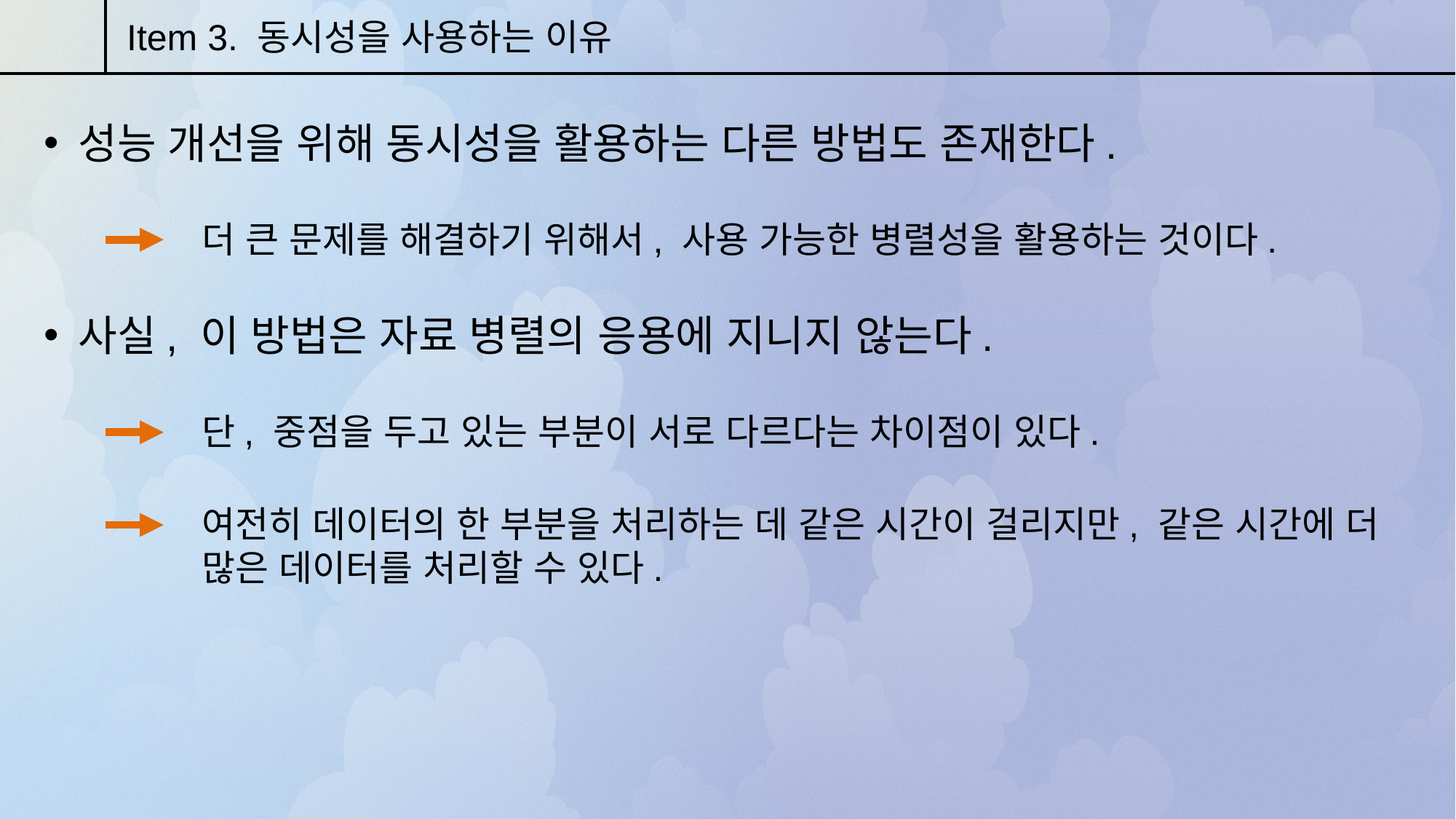

Item 3. 동시성을 사용하는 이유
성능 개선을 위해 동시성을 활용하는 다른 방법도 존재한다.
더 큰 문제를 해결하기 위해서, 사용 가능한 병렬성을 활용하는 것이다.
사실, 이 방법은 자료 병렬의 응용에 지니지 않는다.
단, 중점을 두고 있는 부분이 서로 다르다는 차이점이 있다.
여전히 데이터의 한 부분을 처리하는 데 같은 시간이 걸리지만, 같은 시간에 더 많은 데이터를 처리할 수 있다.